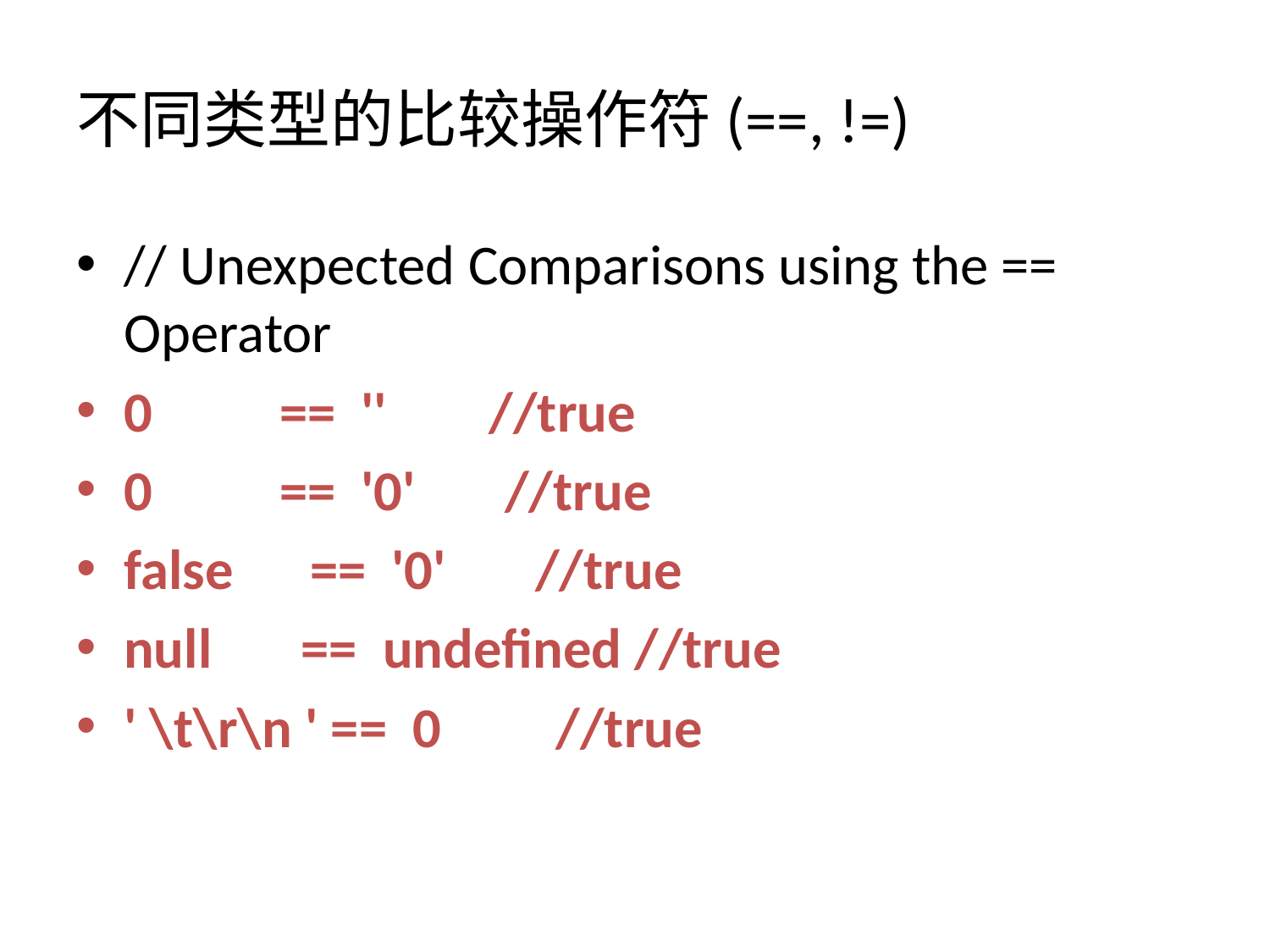

# 不同类型的比较操作符(==, !=)
// Unexpected Comparisons using the == Operator
0          ==  ''        //true
0          ==  '0'       //true
false      ==  '0'       //true
null       ==  undefined //true
' \t\r\n ' ==  0         //true